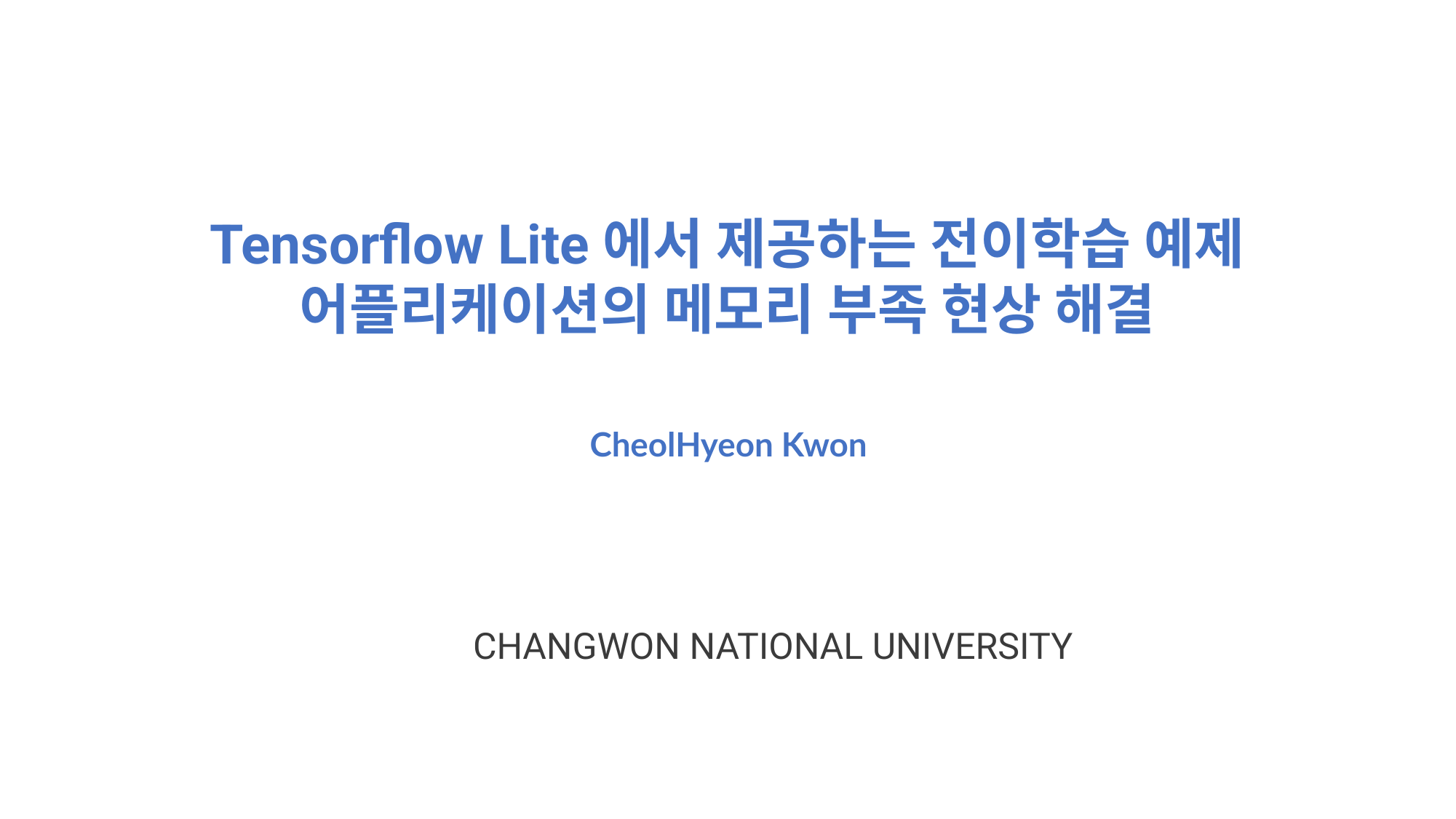

Tensorflow Lite에서 제공하는 전이학습 예제 어플리케이션의 메모리 부족 현상 해결
CheolHyeon Kwon
CHANGWON NATIONAL UNIVERSITY